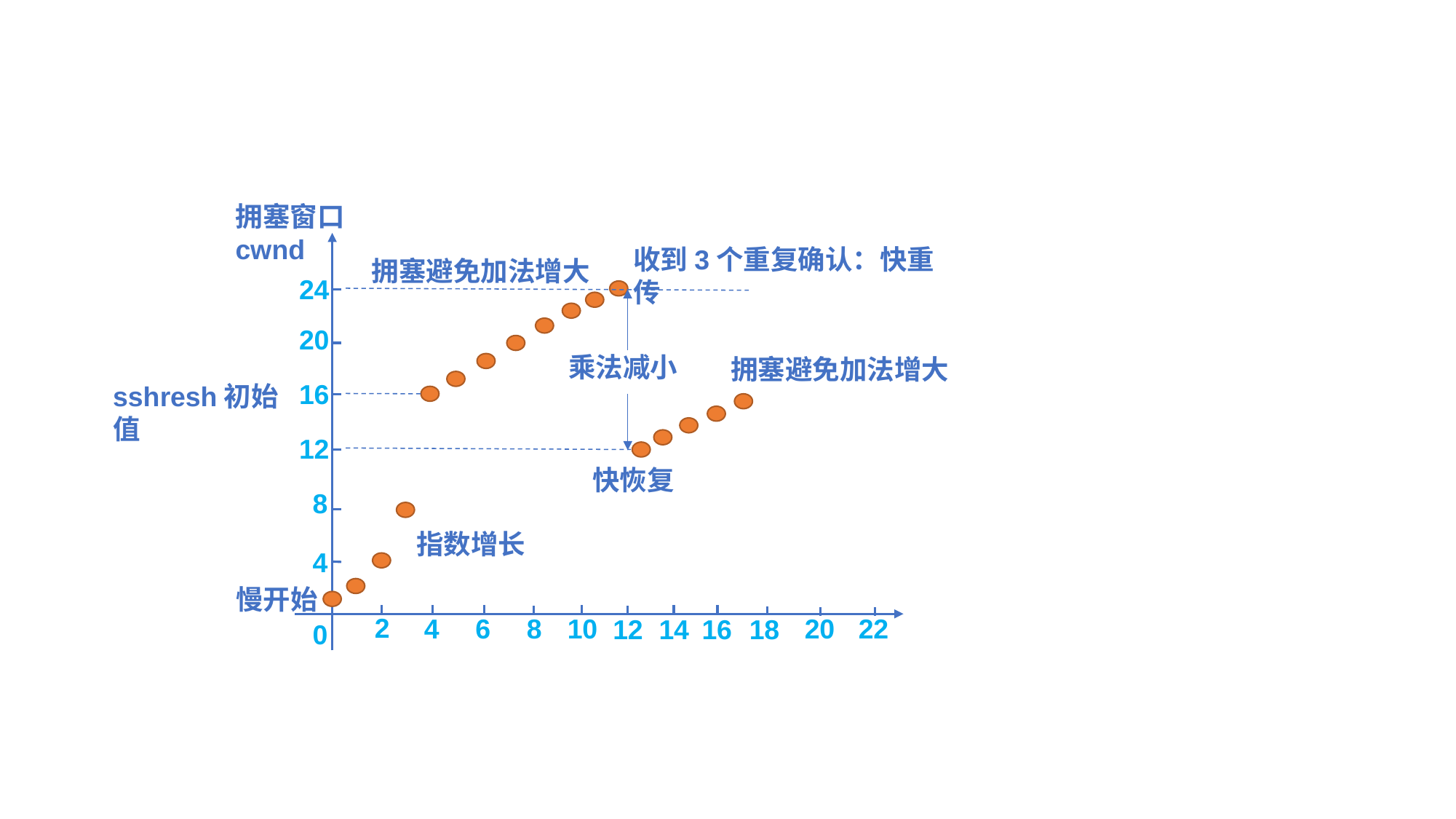

拥塞窗口cwnd
收到3个重复确认：快重传
拥塞避免加法增大
24

20

乘法减小
拥塞避免加法增大

16
sshresh初始值

12

快恢复
8

指数增长
4

慢开始

2
4
6
8
10
20
22
12
14
16
18
0